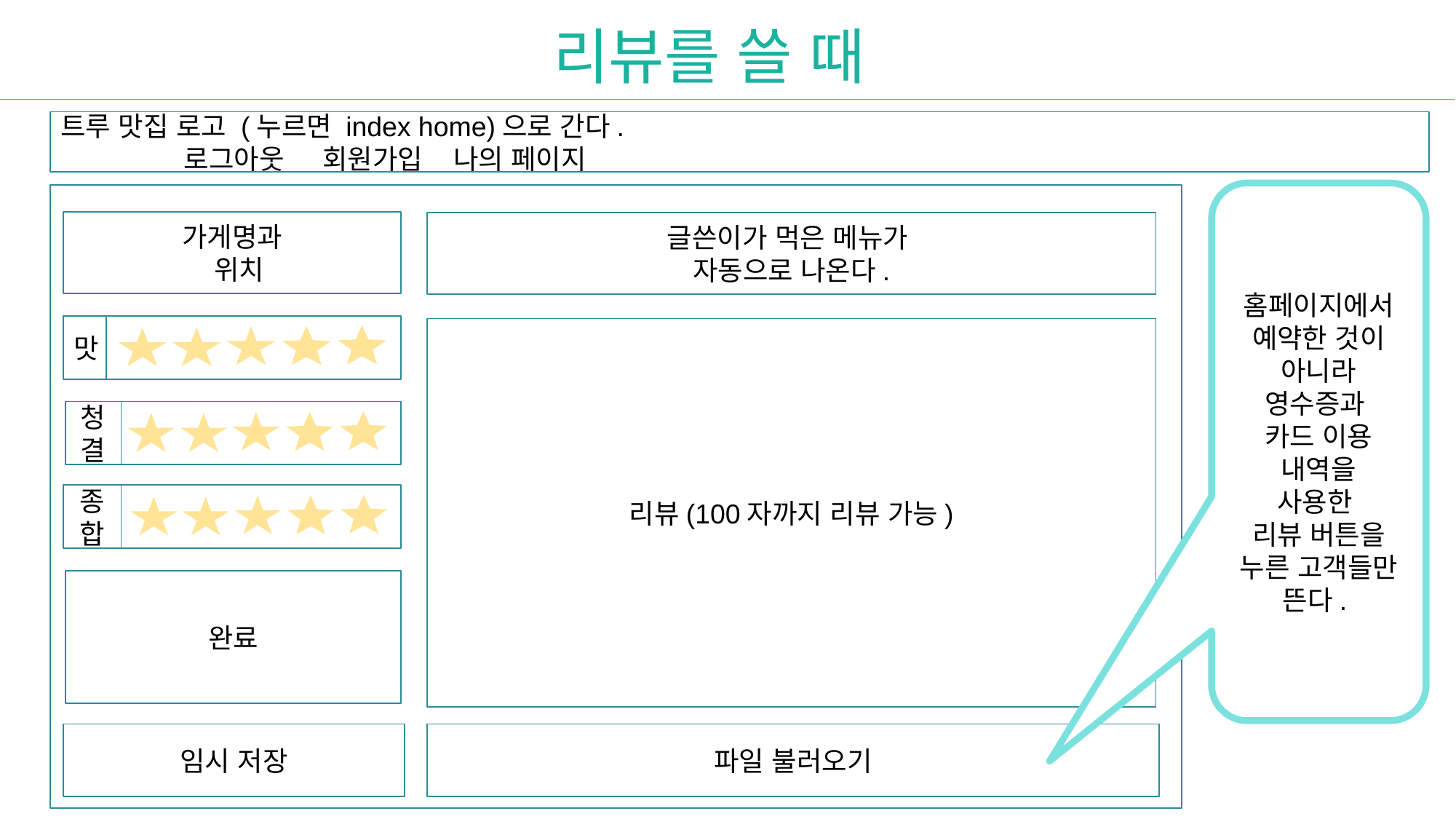

리뷰를 쓸 때
트루 맛집 로고 (누르면 index home)으로 간다.								 로그아웃     회원가입    나의 페이지
홈페이지에서 예약한 것이 아니라 영수증과
카드 이용
내역을
사용한
리뷰 버튼을
누른 고객들만
뜬다..

가게명과
 위치
글쓴이가 먹은 메뉴가
자동으로 나온다.
맛

리뷰(100자까지 리뷰 가능)
청결

종합

완료
임시 저장
파일 불러오기